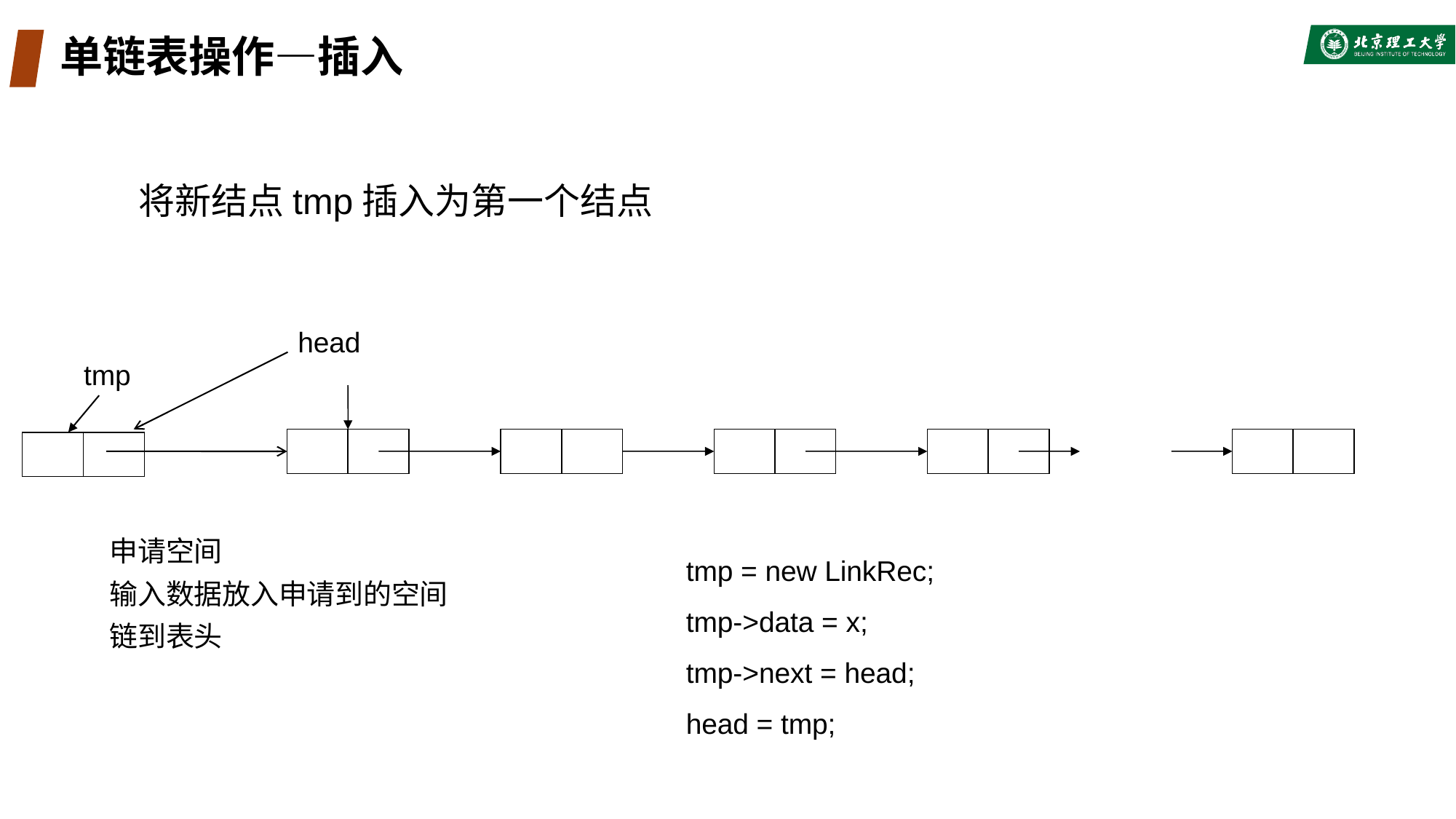

# 单链表操作—插入
将新结点tmp插入为第一个结点
head

tmp

tmp = new LinkRec;
tmp->data = x;
tmp->next = head;
head = tmp;
申请空间
输入数据放入申请到的空间
链到表头